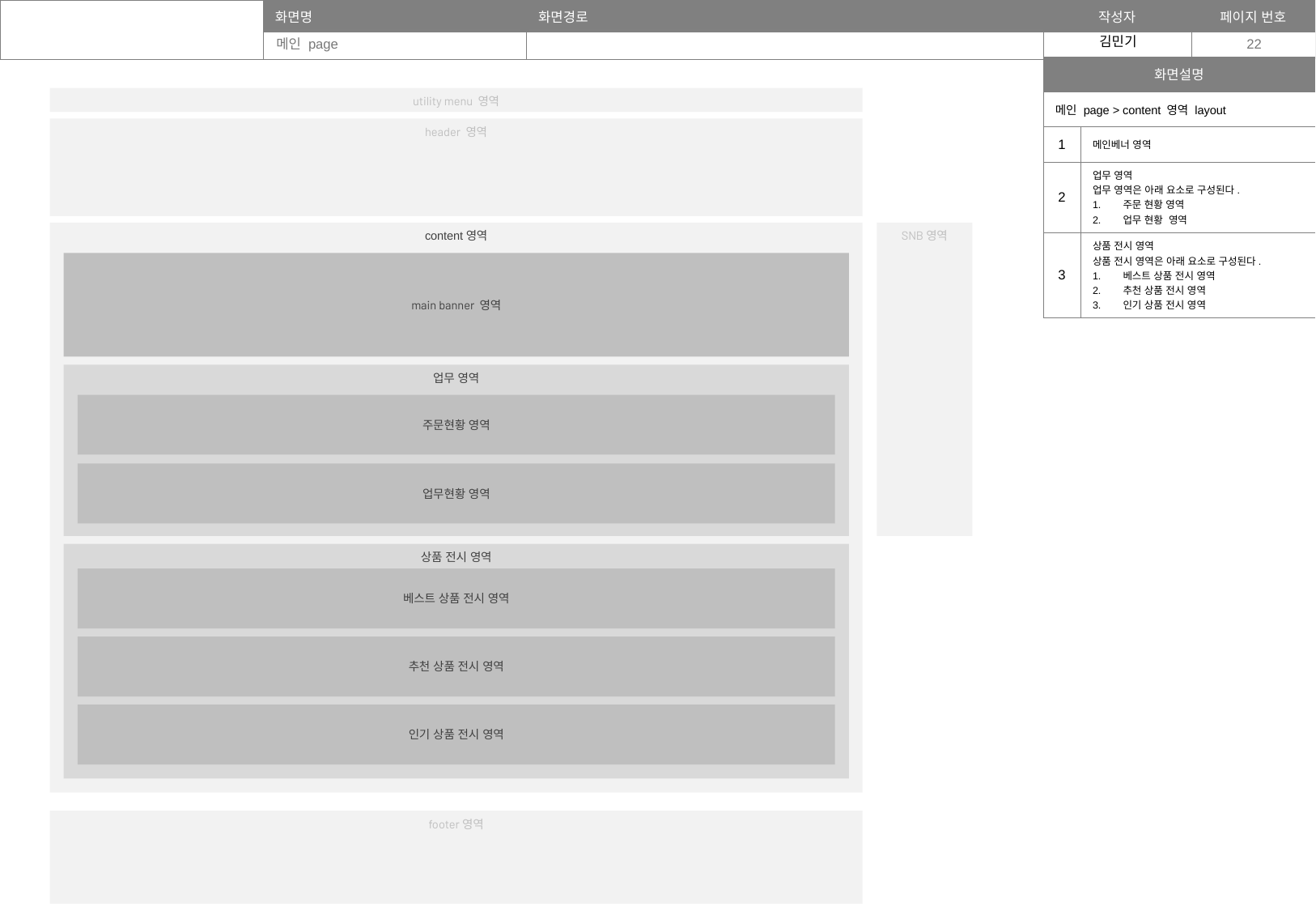

메인 page

22
| 화면설명 |  |
| --- | --- |
| 메인 page > content 영역 layout |  |
| 1 | 메인베너 영역 |
| 2 | 업무 영역 업무 영역은 아래 요소로 구성된다. 주문 현황 영역 업무 현황 영역 |
| 3 | 상품 전시 영역 상품 전시 영역은 아래 요소로 구성된다. 베스트 상품 전시 영역 추천 상품 전시 영역 인기 상품 전시 영역 |
utility menu 영역
header 영역
SNB영역
content영역
main banner 영역
업무 영역
주문현황 영역
업무현황 영역
상품 전시 영역
베스트 상품 전시 영역
추천 상품 전시 영역
인기 상품 전시 영역
footer영역